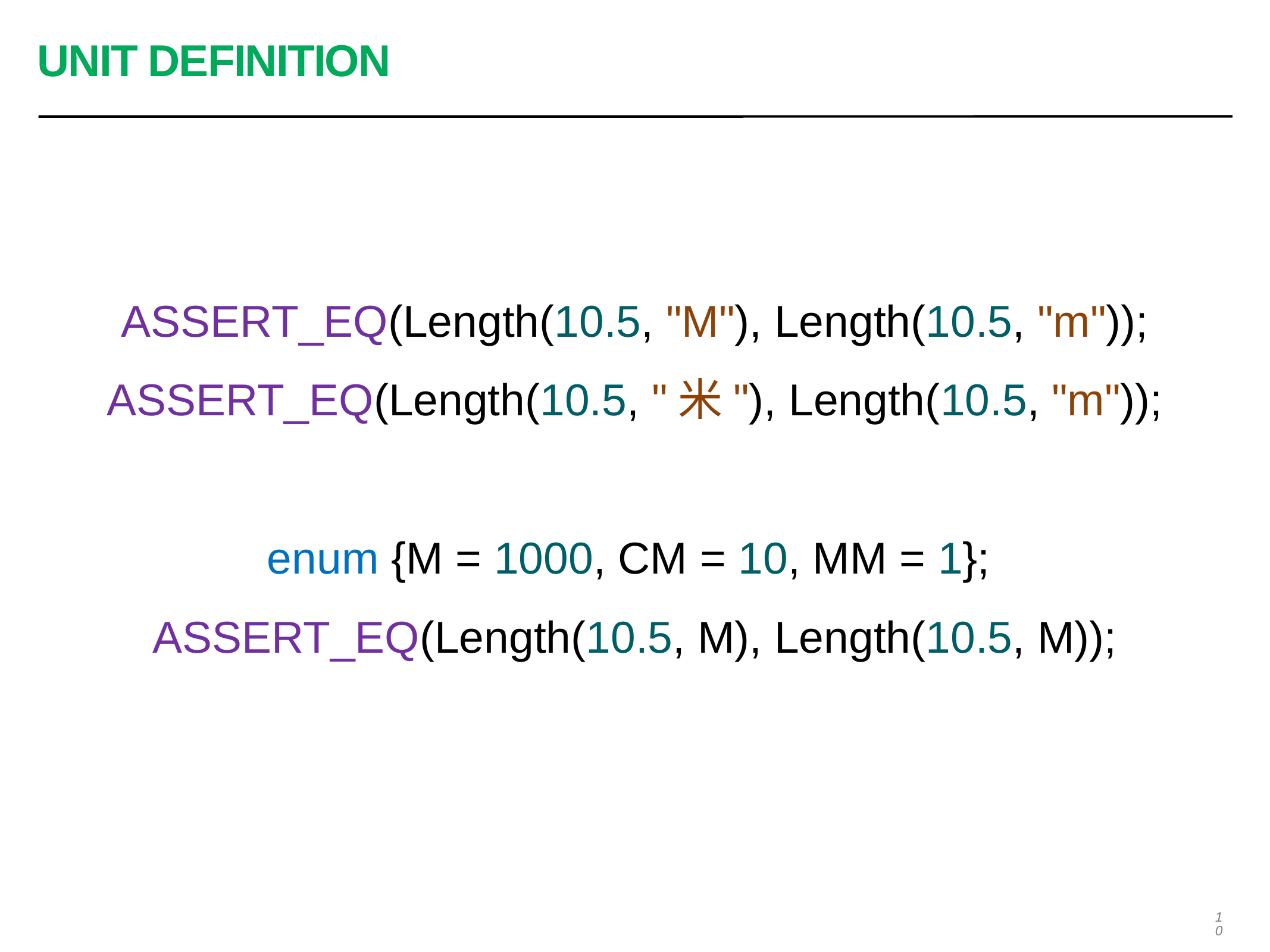

# Unit Definition
ASSERT_EQ(Length(10.5, "M"), Length(10.5, "m"));
ASSERT_EQ(Length(10.5, "米"), Length(10.5, "m"));

enum {M = 1000, CM = 10, MM = 1};
ASSERT_EQ(Length(10.5, M), Length(10.5, M));

10